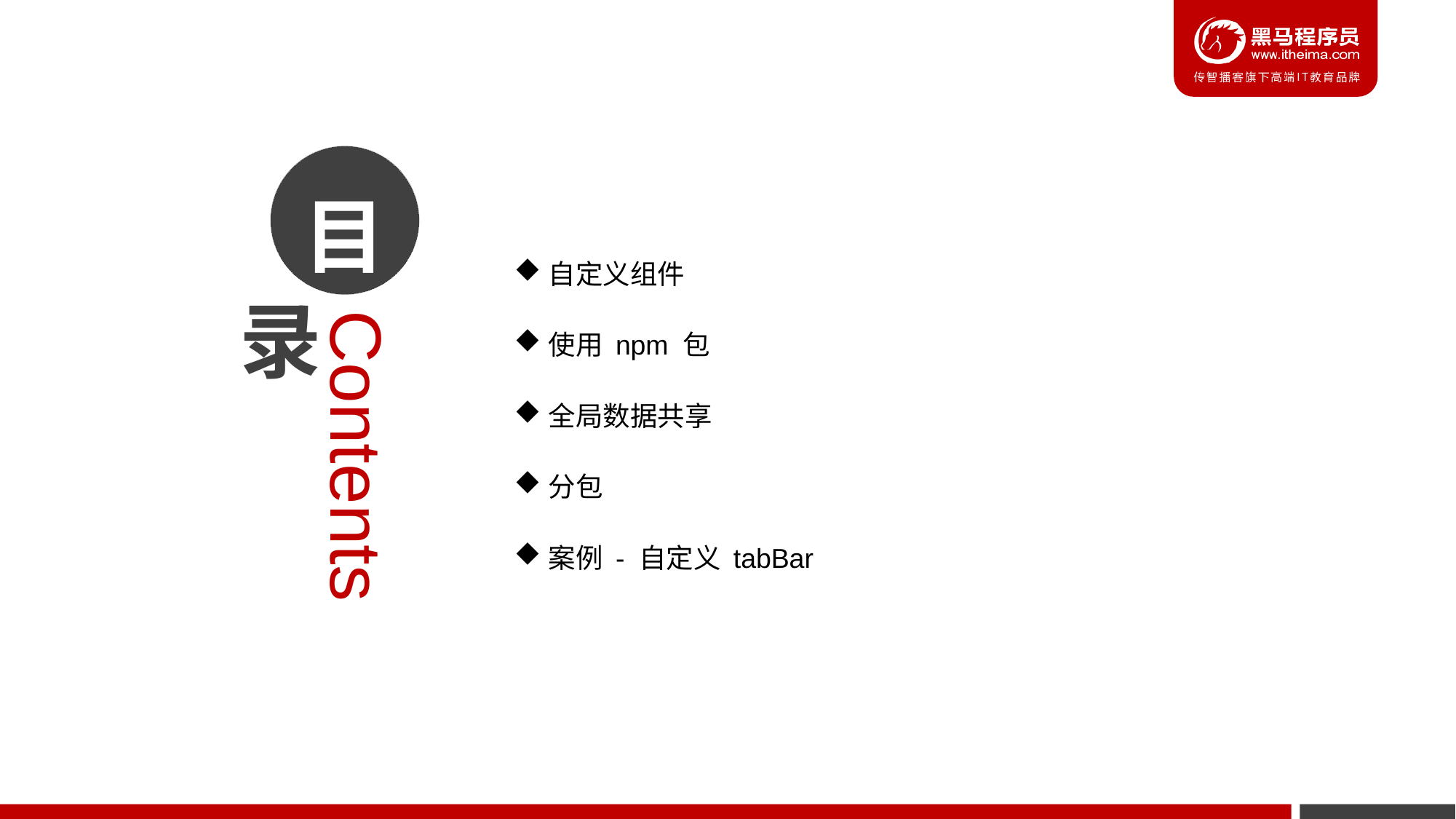

自定义组件
使用 npm 包
全局数据共享
分包
案例 - 自定义 tabBar